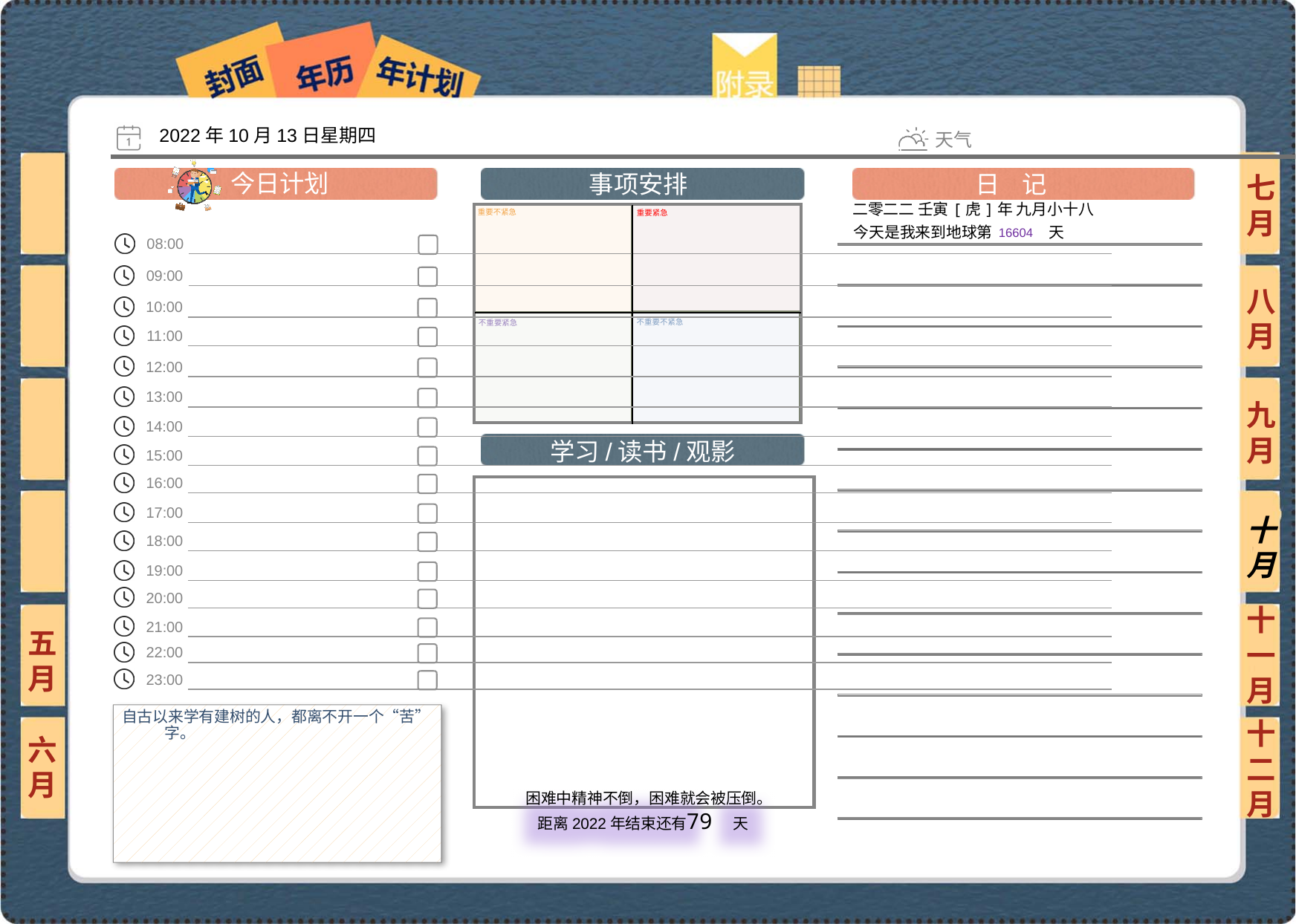

2022年10月13日星期四
七月
二零二二 壬寅[虎]年 九月小十八
16604
八月
九月
十月
十一月
五月
自古以来学有建树的人，都离不开一个“苦”字。

六月
十二月
79
 困难中精神不倒，困难就会被压倒。